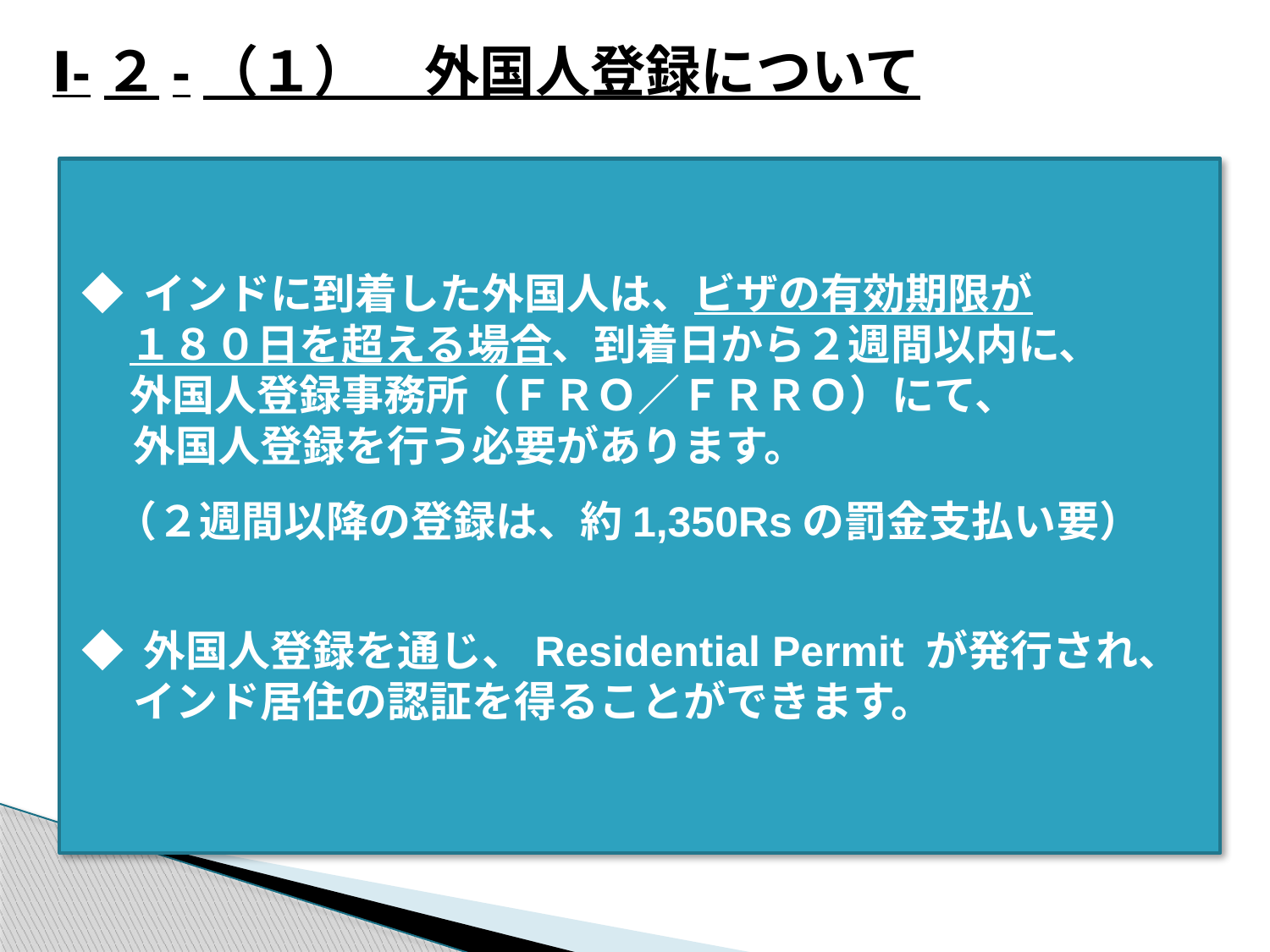

Ⅰ-２-（１）　外国人登録について

 ◆ インドに到着した外国人は、ビザの有効期限が
     １８０日を超える場合、到着日から２週間以内に、
     外国人登録事務所（ＦＲＯ／ＦＲＲＯ）にて、
　  外国人登録を行う必要があります。

　（２週間以降の登録は、約1,350Rsの罰金支払い要）

 ◆ 外国人登録を通じ、Residential Permit が発行され、
　  インド居住の認証を得ることができます。